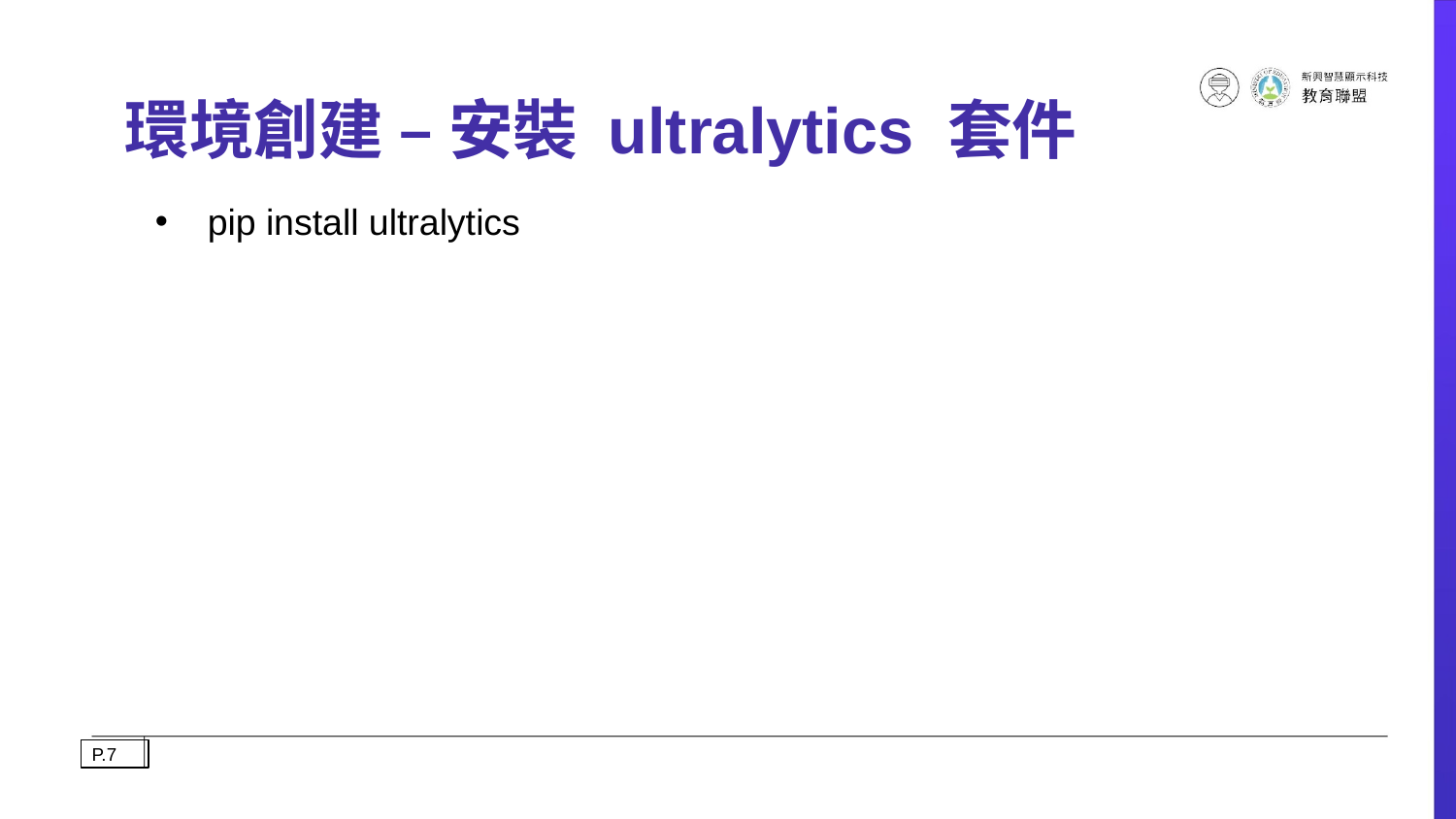

# 環境創建 – 安裝 ultralytics 套件
pip install ultralytics

P.7